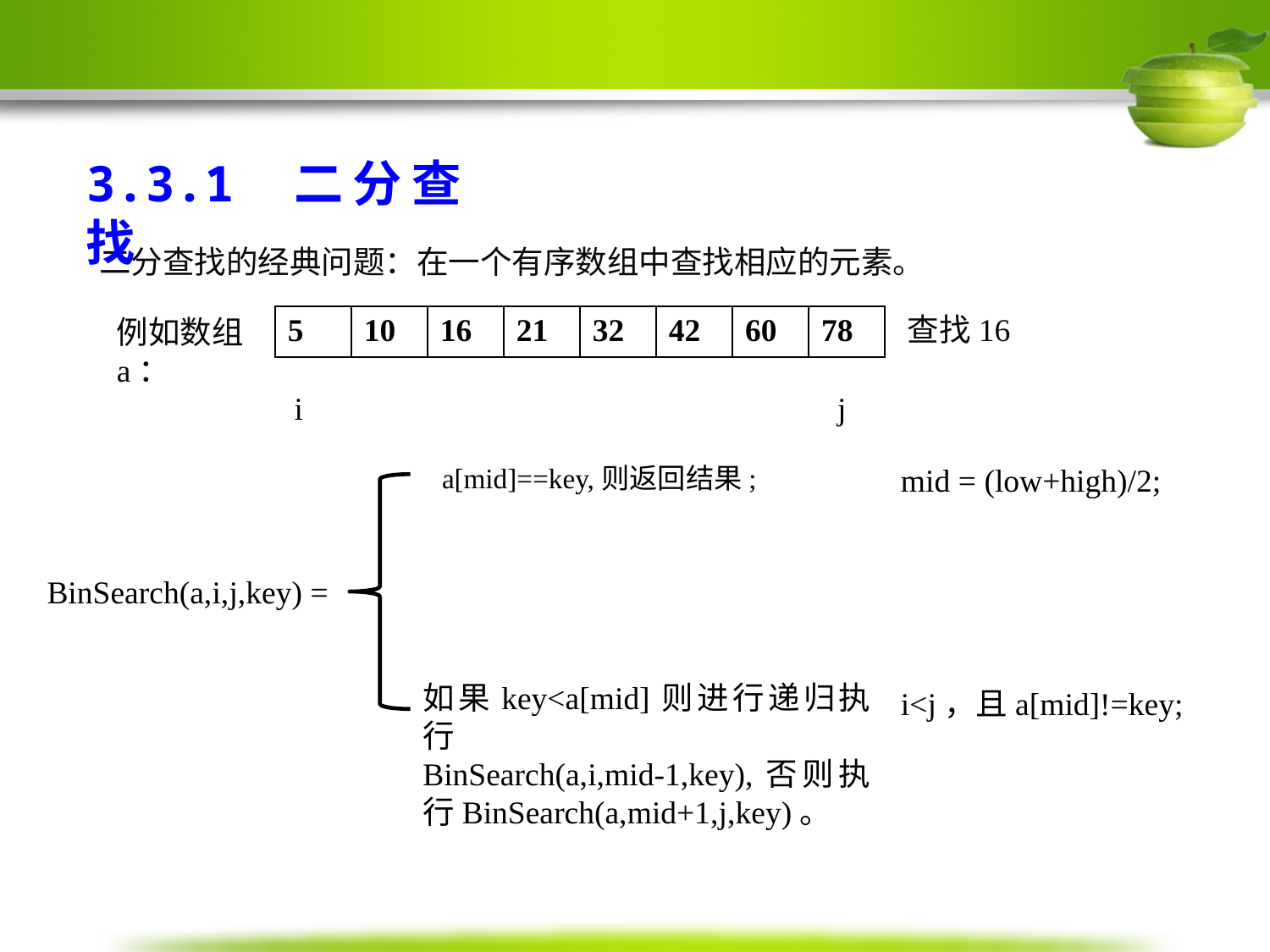

3.3.1 二分查找
二分查找的经典问题：在一个有序数组中查找相应的元素。
查找16
例如数组a：
| 5 | 10 | 16 | 21 | 32 | 42 | 60 | 78 |
| --- | --- | --- | --- | --- | --- | --- | --- |
i
j
a[mid]==key,则返回结果;

mid = (low+high)/2;

BinSearch(a,i,j,key) =
如果key<a[mid]则进行递归执行
BinSearch(a,i,mid-1,key),否则执行BinSearch(a,mid+1,j,key)。
i<j，且a[mid]!=key;